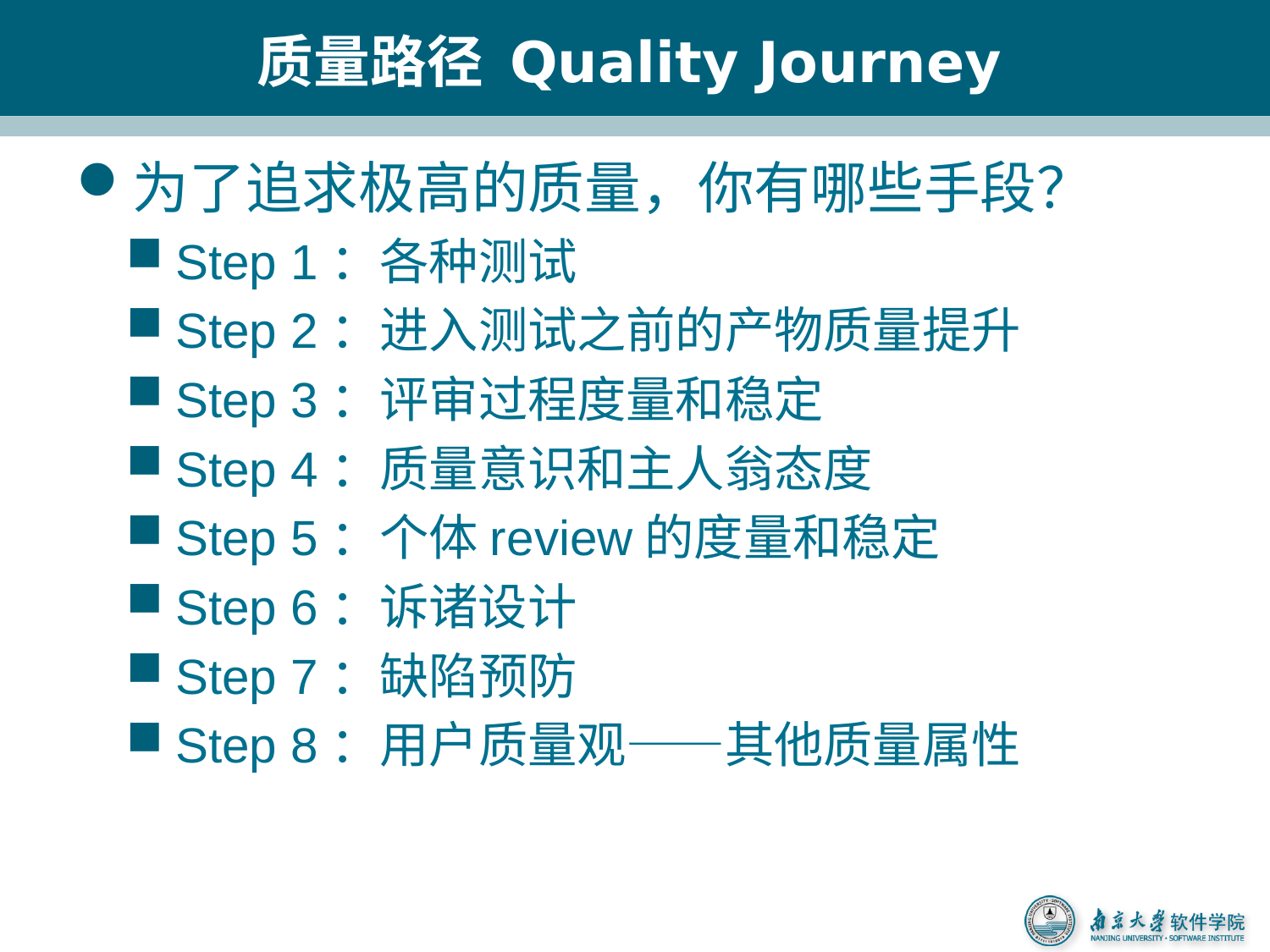

# 质量路径 Quality Journey
为了追求极高的质量，你有哪些手段？
Step 1：各种测试
Step 2：进入测试之前的产物质量提升
Step 3：评审过程度量和稳定
Step 4：质量意识和主人翁态度
Step 5：个体review的度量和稳定
Step 6：诉诸设计
Step 7：缺陷预防
Step 8：用户质量观——其他质量属性